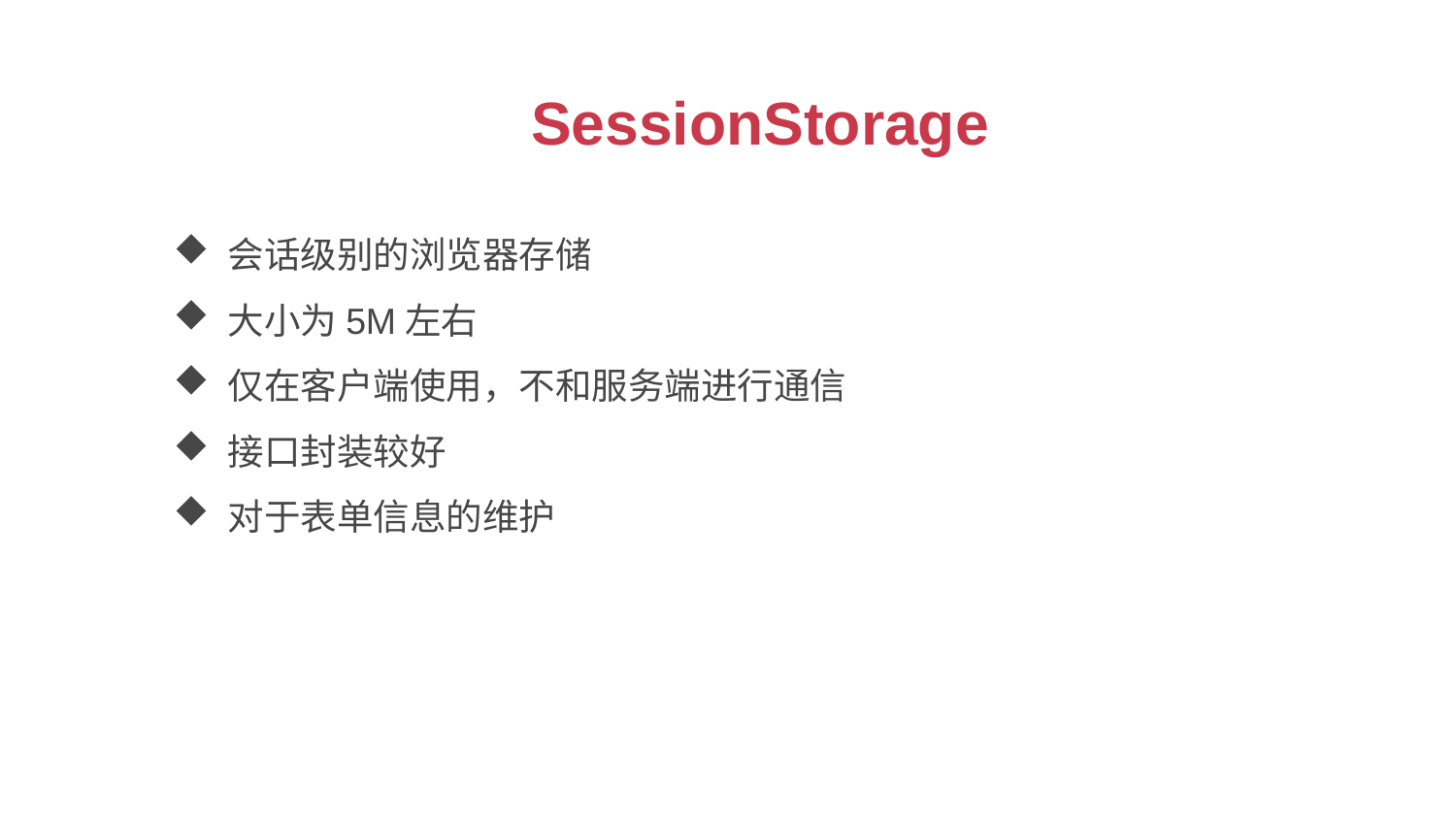

SessionStorage
会话级别的浏览器存储
大小为5M左右
仅在客户端使用，不和服务端进行通信
接口封装较好
对于表单信息的维护